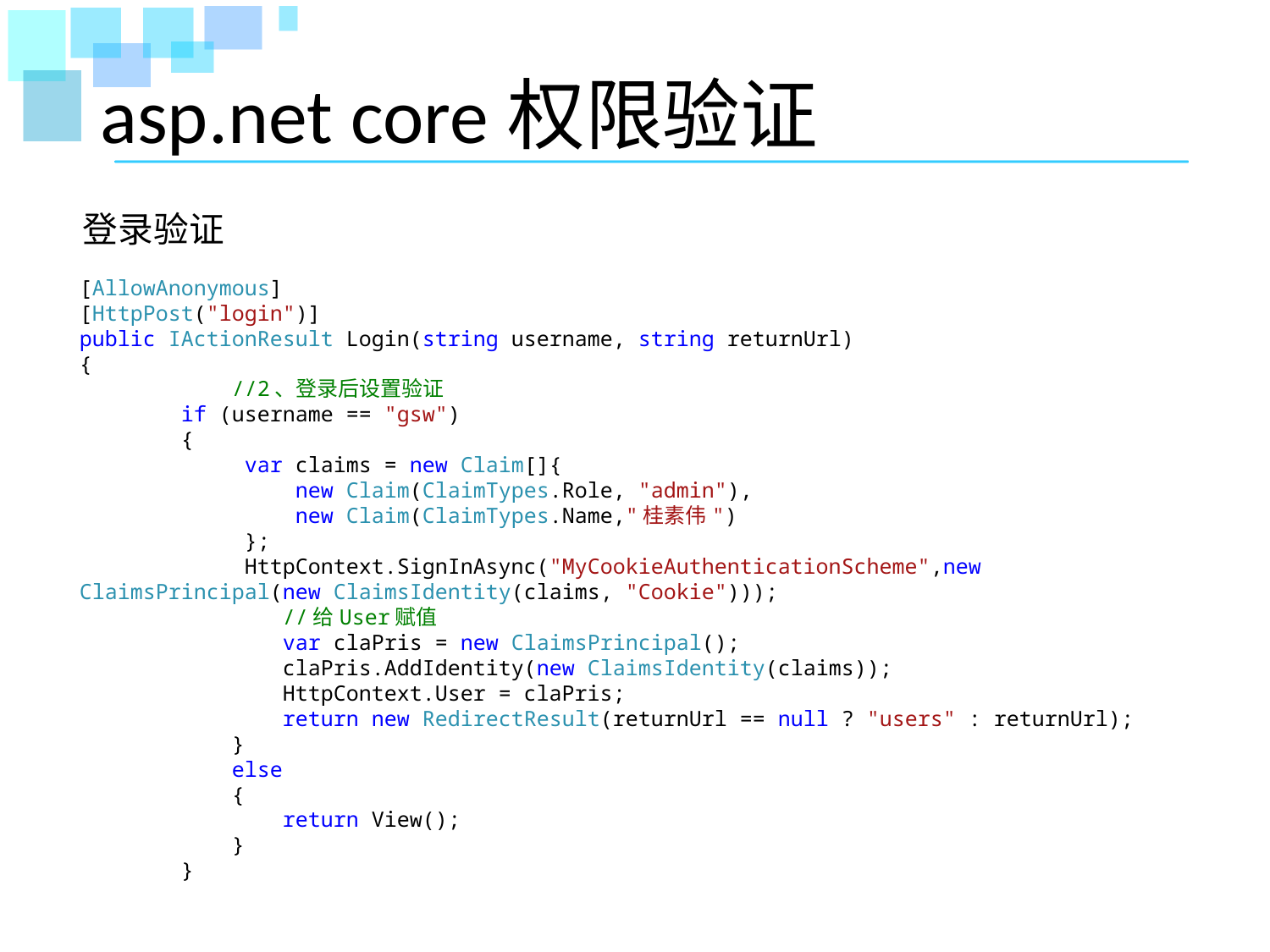

# asp.net core权限验证
登录验证

[AllowAnonymous]
[HttpPost("login")]
public IActionResult Login(string username, string returnUrl)
{
            //2、登录后设置验证
        if (username == "gsw")
        {
             var claims = new Claim[]{
                 new Claim(ClaimTypes.Role, "admin"),
                 new Claim(ClaimTypes.Name,"桂素伟")
             };
             HttpContext.SignInAsync("MyCookieAuthenticationScheme",new ClaimsPrincipal(new ClaimsIdentity(claims, "Cookie")));
                //给User赋值
                var claPris = new ClaimsPrincipal();
                claPris.AddIdentity(new ClaimsIdentity(claims));
                HttpContext.User = claPris;
                return new RedirectResult(returnUrl == null ? "users" : returnUrl);
            }
            else
            {
                return View();
            }
        }